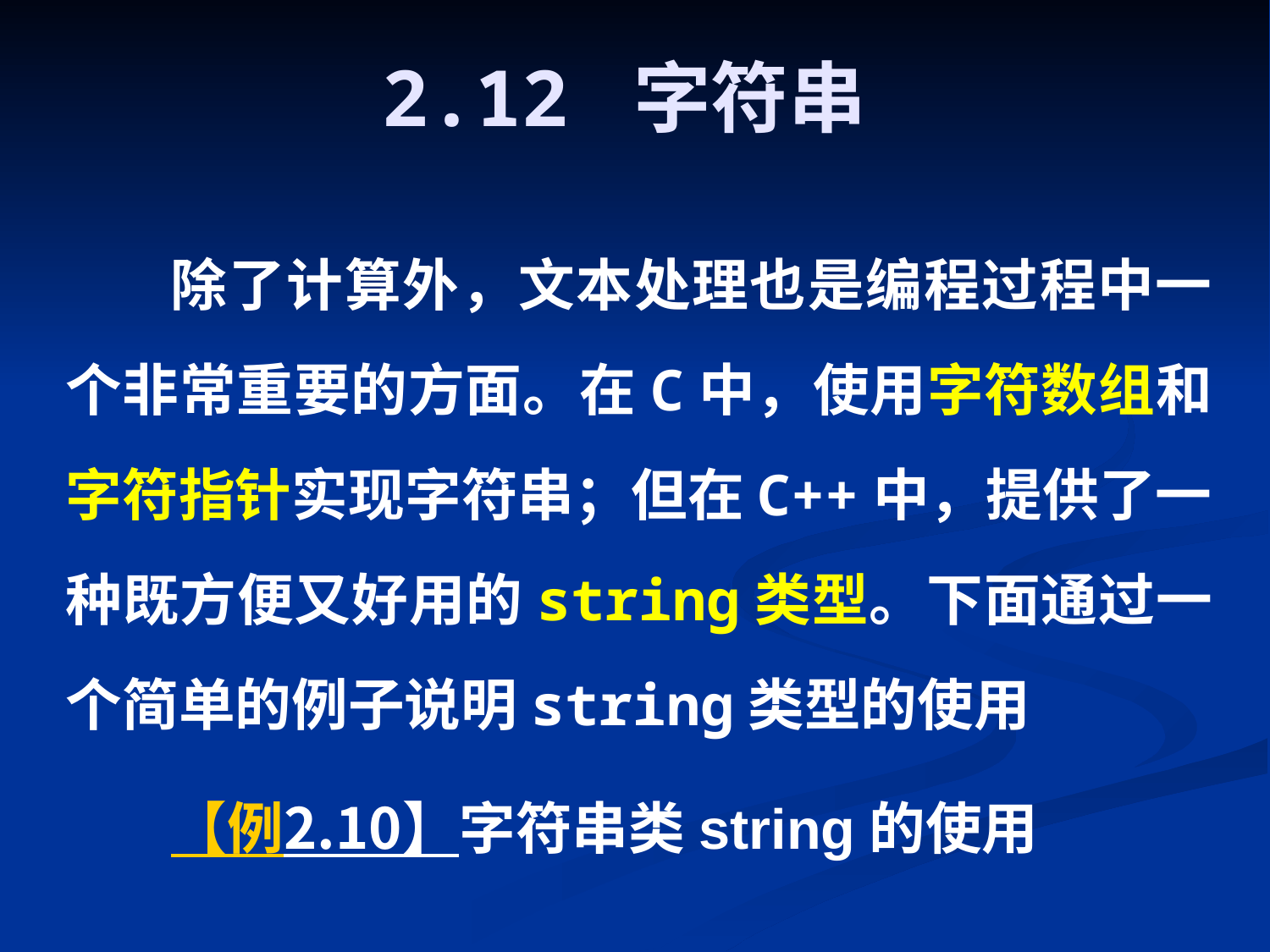

# 2.12 字符串
除了计算外，文本处理也是编程过程中一个非常重要的方面。在C中，使用字符数组和字符指针实现字符串；但在C++中，提供了一种既方便又好用的string类型。下面通过一个简单的例子说明string类型的使用
【例2.10】字符串类string的使用